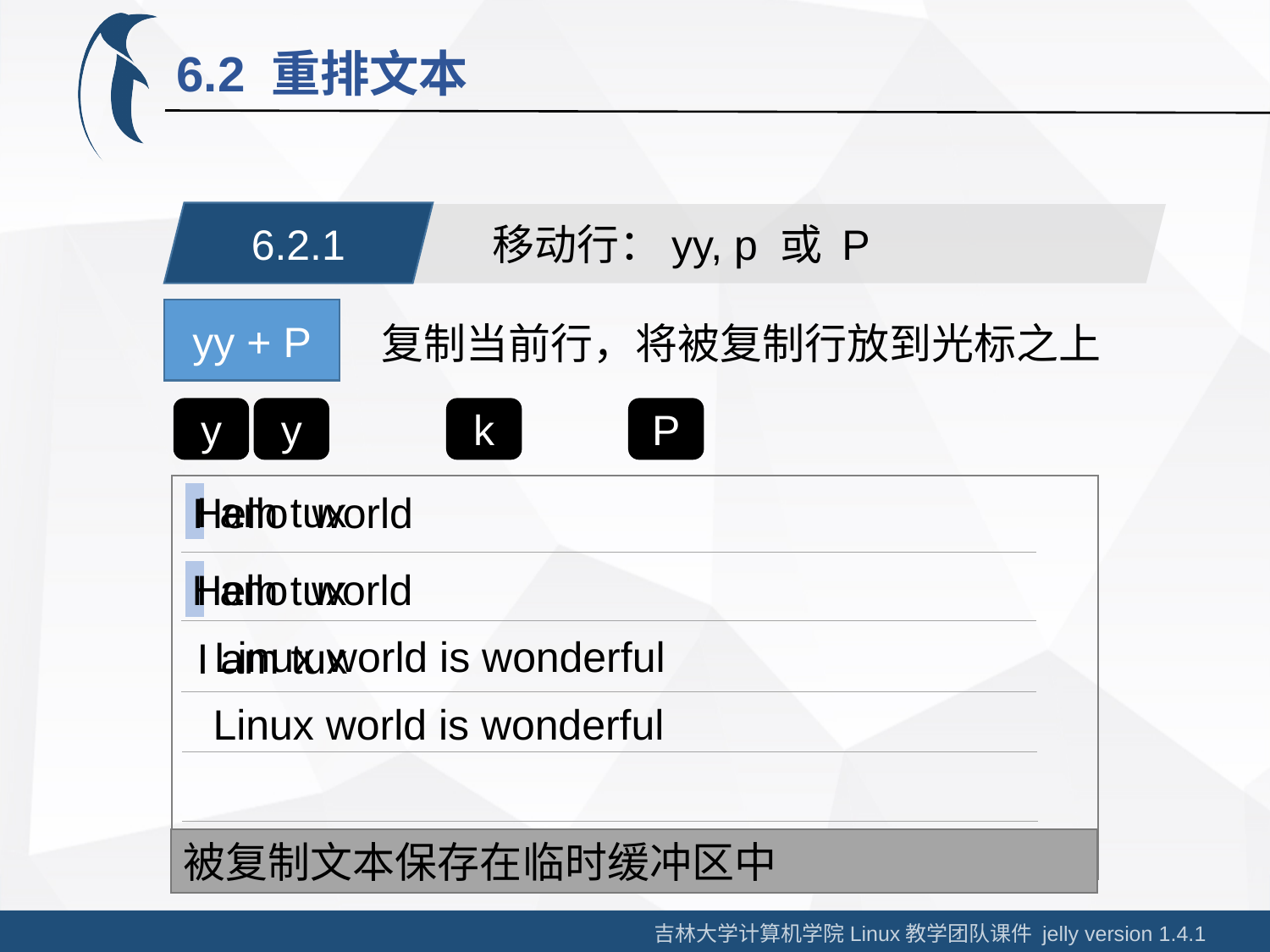

6.2 重排文本
6.2.1
移动行：yy, p 或 P
yy + P
复制当前行，将被复制行放到光标之上
y
y
k
P

I am tux
Hello  world

Hello  world
I am tux

Linux world is wonderful
I am tux
Linux world is wonderful
被复制文本保存在临时缓冲区中